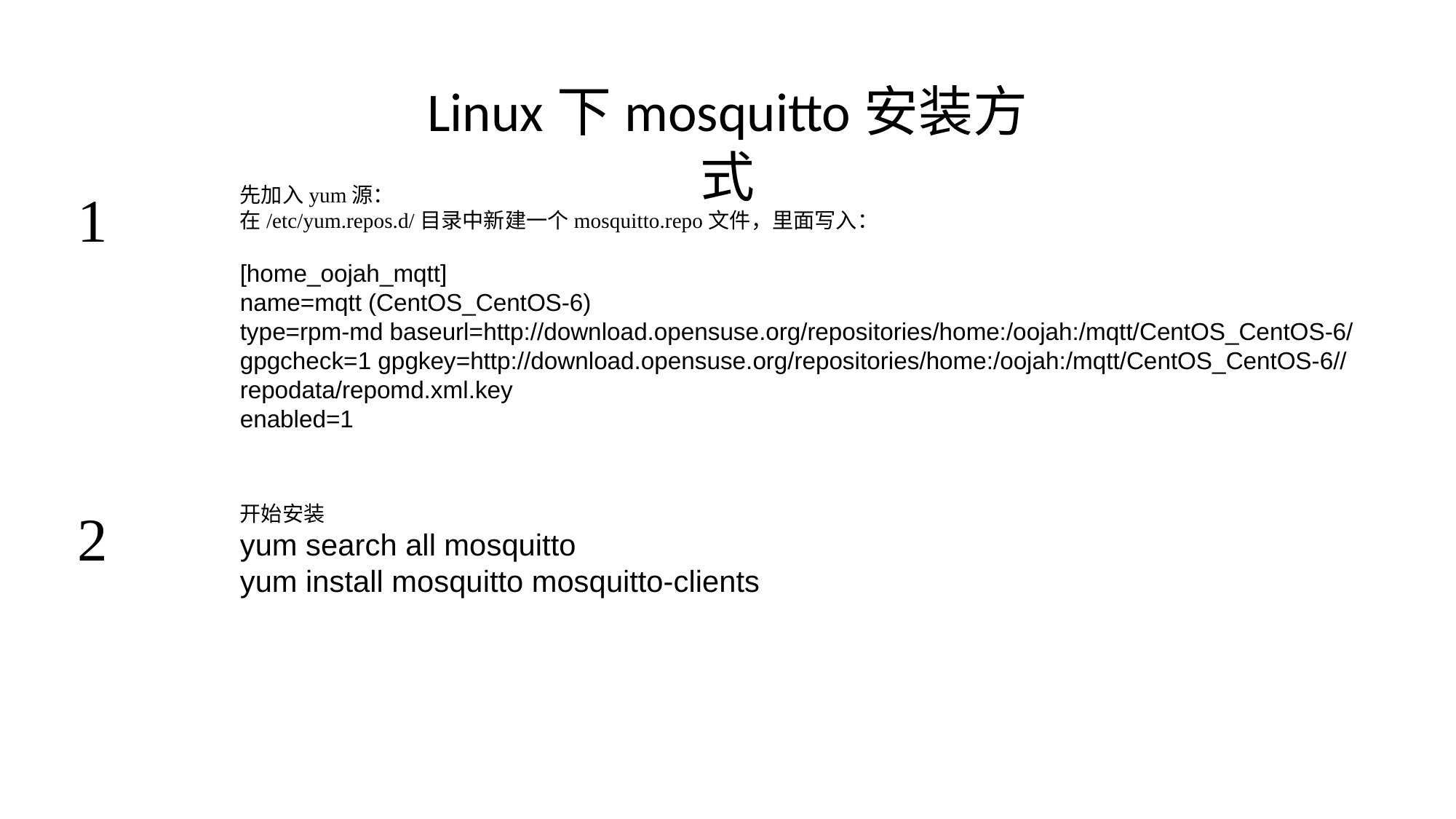

Linux下mosquitto安装方式
1
先加入yum源：
在/etc/yum.repos.d/目录中新建一个mosquitto.repo文件，里面写入：

[home_oojah_mqtt]
name=mqtt (CentOS_CentOS-6)
type=rpm-md baseurl=http://download.opensuse.org/repositories/home:/oojah:/mqtt/CentOS_CentOS-6/ gpgcheck=1 gpgkey=http://download.opensuse.org/repositories/home:/oojah:/mqtt/CentOS_CentOS-6//repodata/repomd.xml.key
enabled=1

2
开始安装
yum search all mosquitto
yum install mosquitto mosquitto-clients